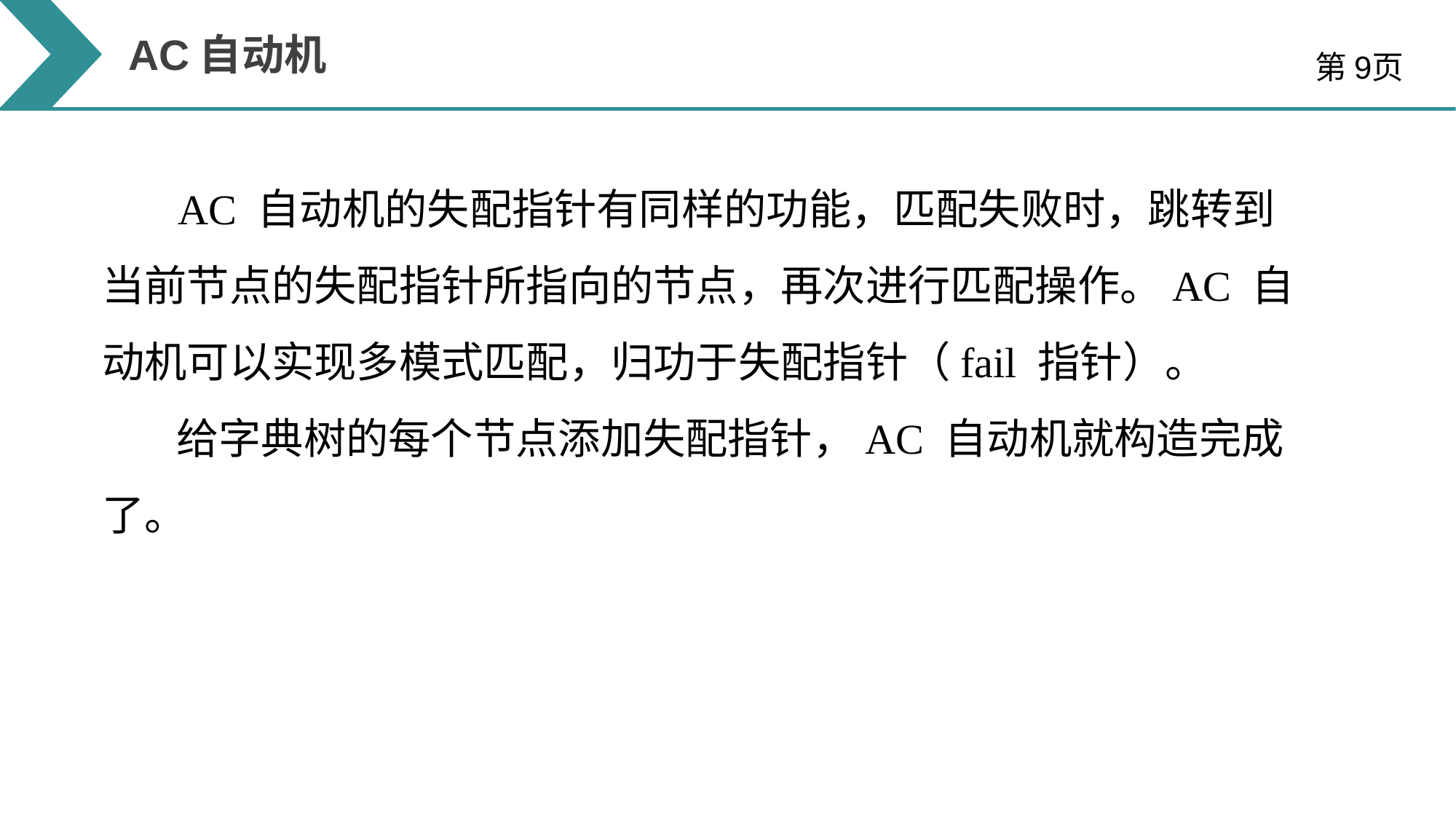

AC自动机
第9页
  AC 自动机的失配指针有同样的功能，匹配失败时，跳转到当前节点的失配指针所指向的节点，再次进行匹配操作。AC 自动机可以实现多模式匹配，归功于失配指针（fail 指针）。
 给字典树的每个节点添加失配指针，AC 自动机就构造完成了。